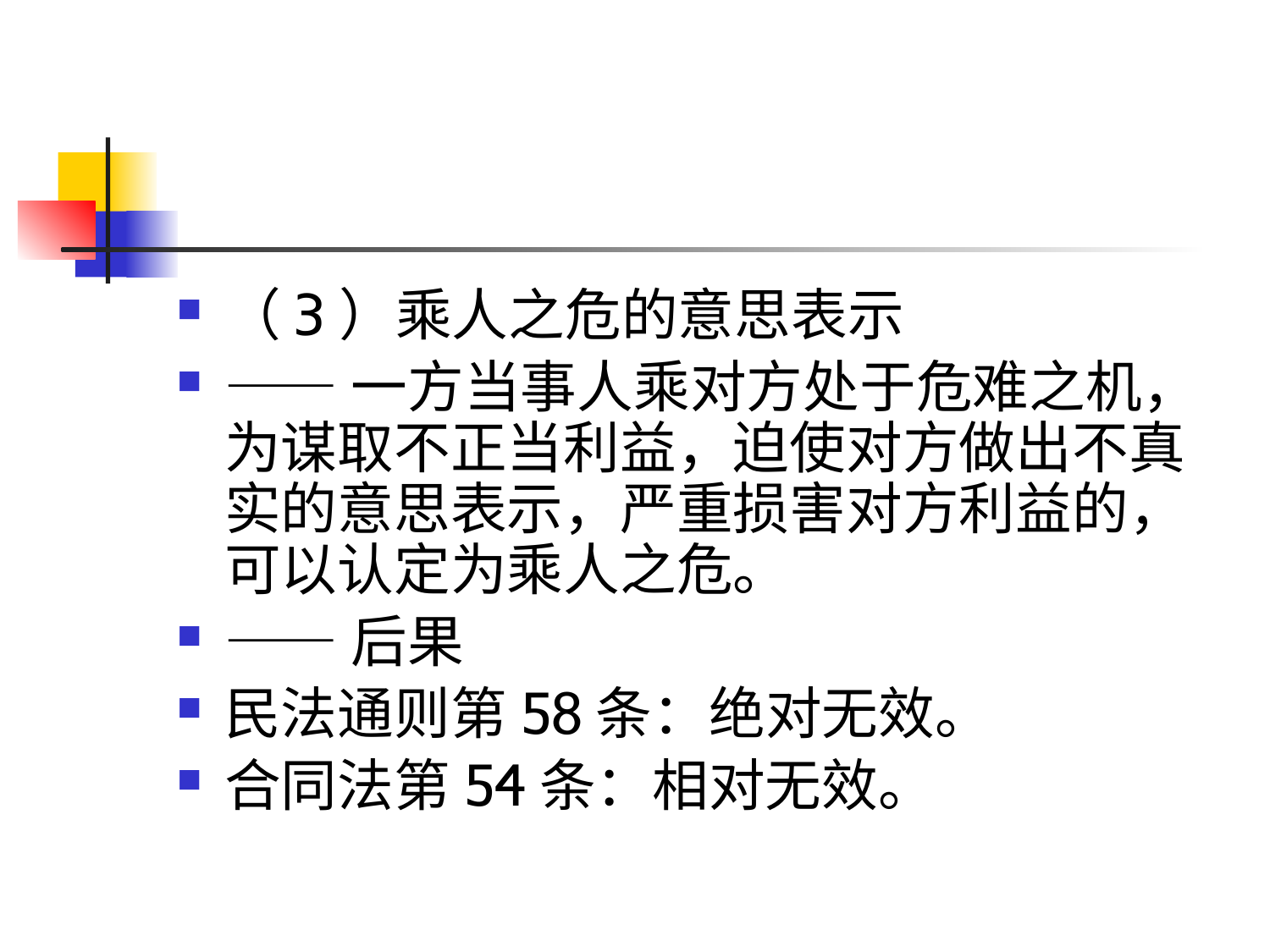

#
（3）乘人之危的意思表示
——一方当事人乘对方处于危难之机，为谋取不正当利益，迫使对方做出不真实的意思表示，严重损害对方利益的，可以认定为乘人之危。
——后果
民法通则第58条：绝对无效。
合同法第54条：相对无效。